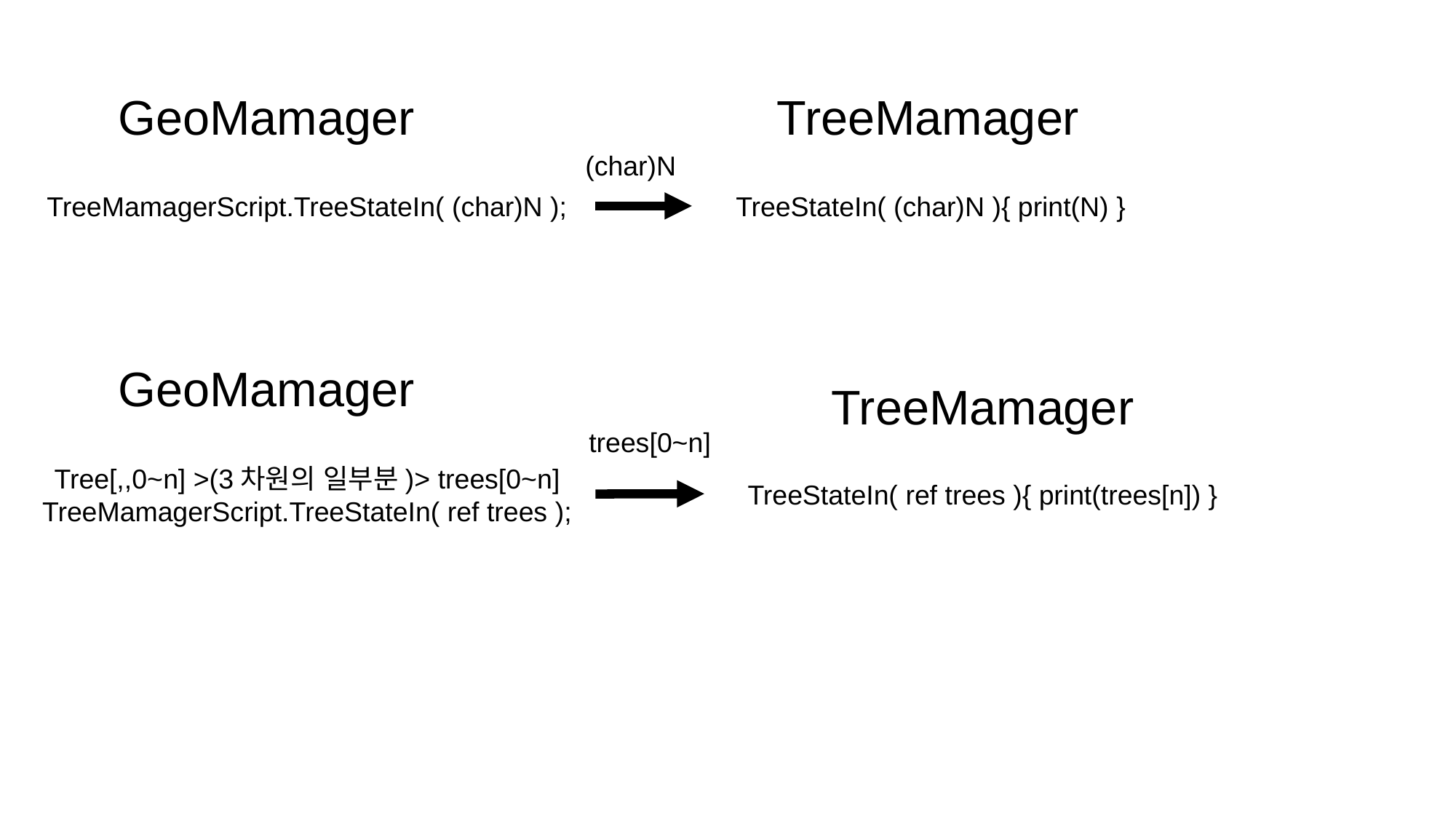

GeoMamager
TreeMamager
(char)N
TreeMamagerScript.TreeStateIn( (char)N );
TreeStateIn( (char)N ){ print(N) }
GeoMamager
TreeMamager
trees[0~n]
Tree[,,0~n] >(3차원의 일부분)> trees[0~n]
TreeMamagerScript.TreeStateIn( ref trees );
TreeStateIn( ref trees ){ print(trees[n]) }